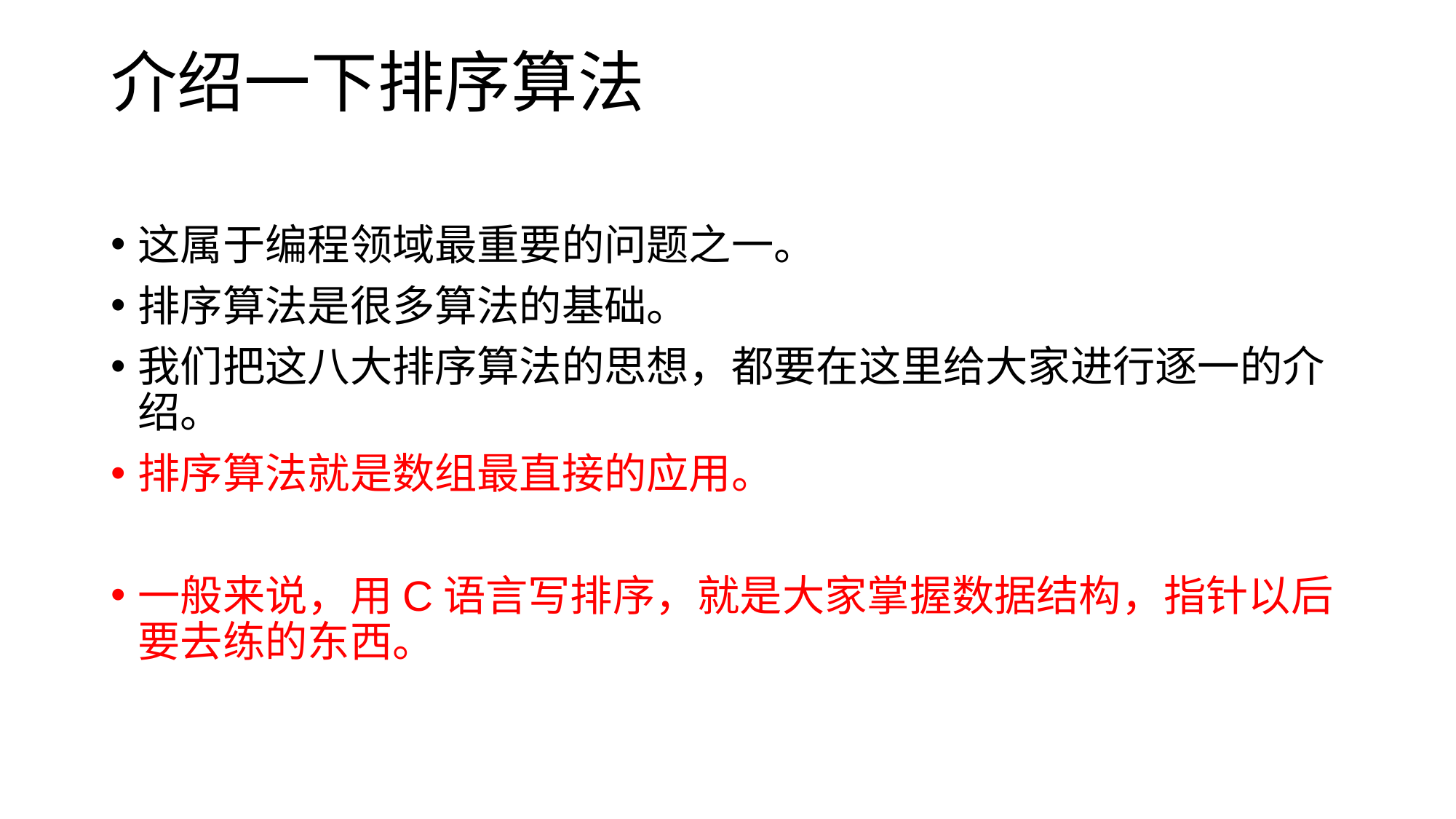

# 介绍一下排序算法
这属于编程领域最重要的问题之一。
排序算法是很多算法的基础。
我们把这八大排序算法的思想，都要在这里给大家进行逐一的介绍。
排序算法就是数组最直接的应用。

一般来说，用C语言写排序，就是大家掌握数据结构，指针以后要去练的东西。